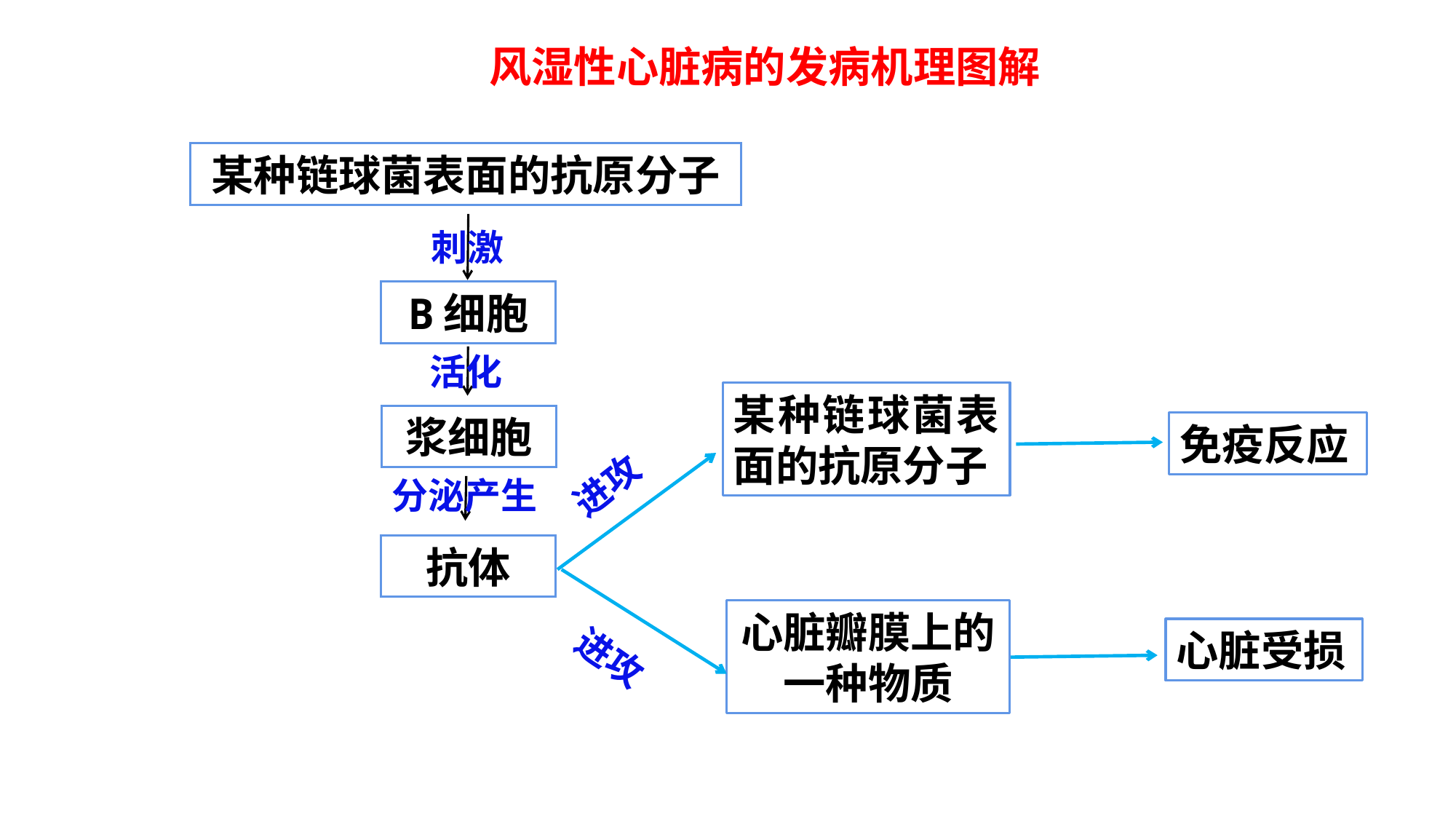

风湿性心脏病的发病机理图解
某种链球菌表面的抗原分子
刺激
B细胞
活化
浆细胞
分泌产生
抗体
某种链球菌表面的抗原分子
免疫反应
进攻
心脏瓣膜上的一种物质
进攻
心脏受损